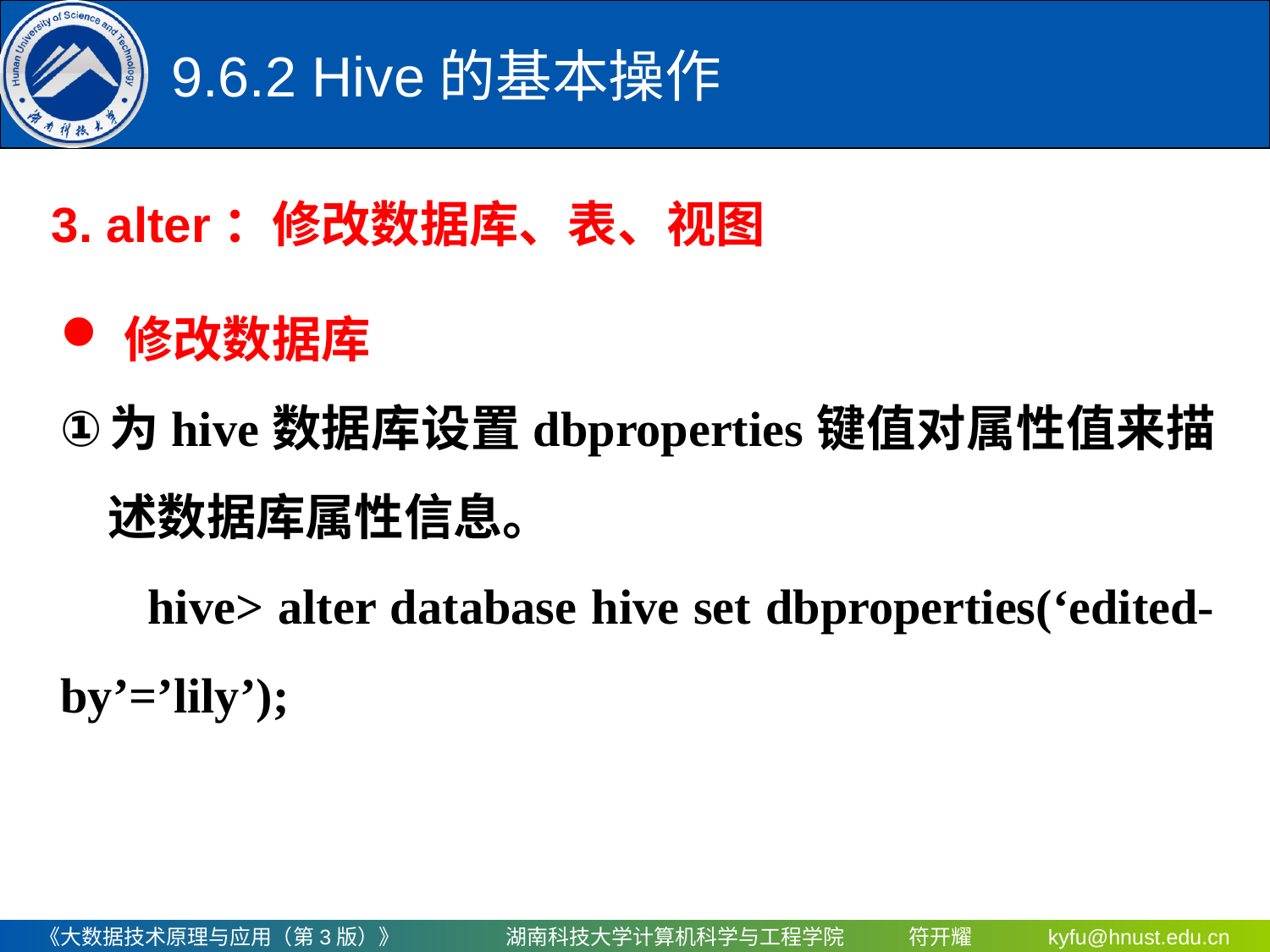

9.6.2 Hive的基本操作
 3. alter：修改数据库、表、视图
修改数据库
为hive数据库设置dbproperties键值对属性值来描述数据库属性信息。
      hive> alter database hive set dbproperties(‘edited-by’=’lily’);